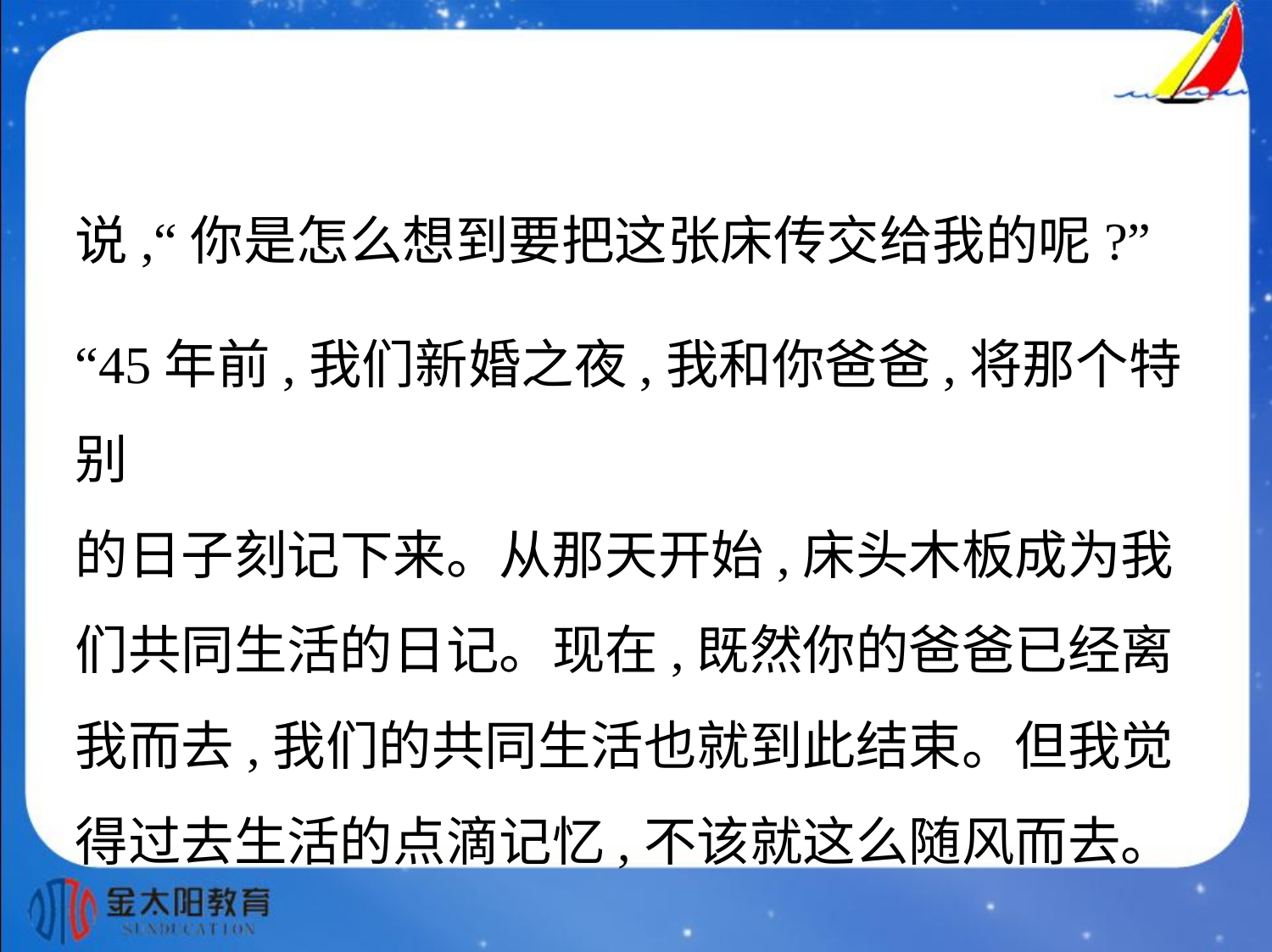

说,“你是怎么想到要把这张床传交给我的呢?”
“45年前,我们新婚之夜,我和你爸爸,将那个特别
的日子刻记下来。从那天开始,床头木板成为我
们共同生活的日记。现在,既然你的爸爸已经离
我而去,我们的共同生活也就到此结束。但我觉
得过去生活的点滴记忆,不该就这么随风而去。